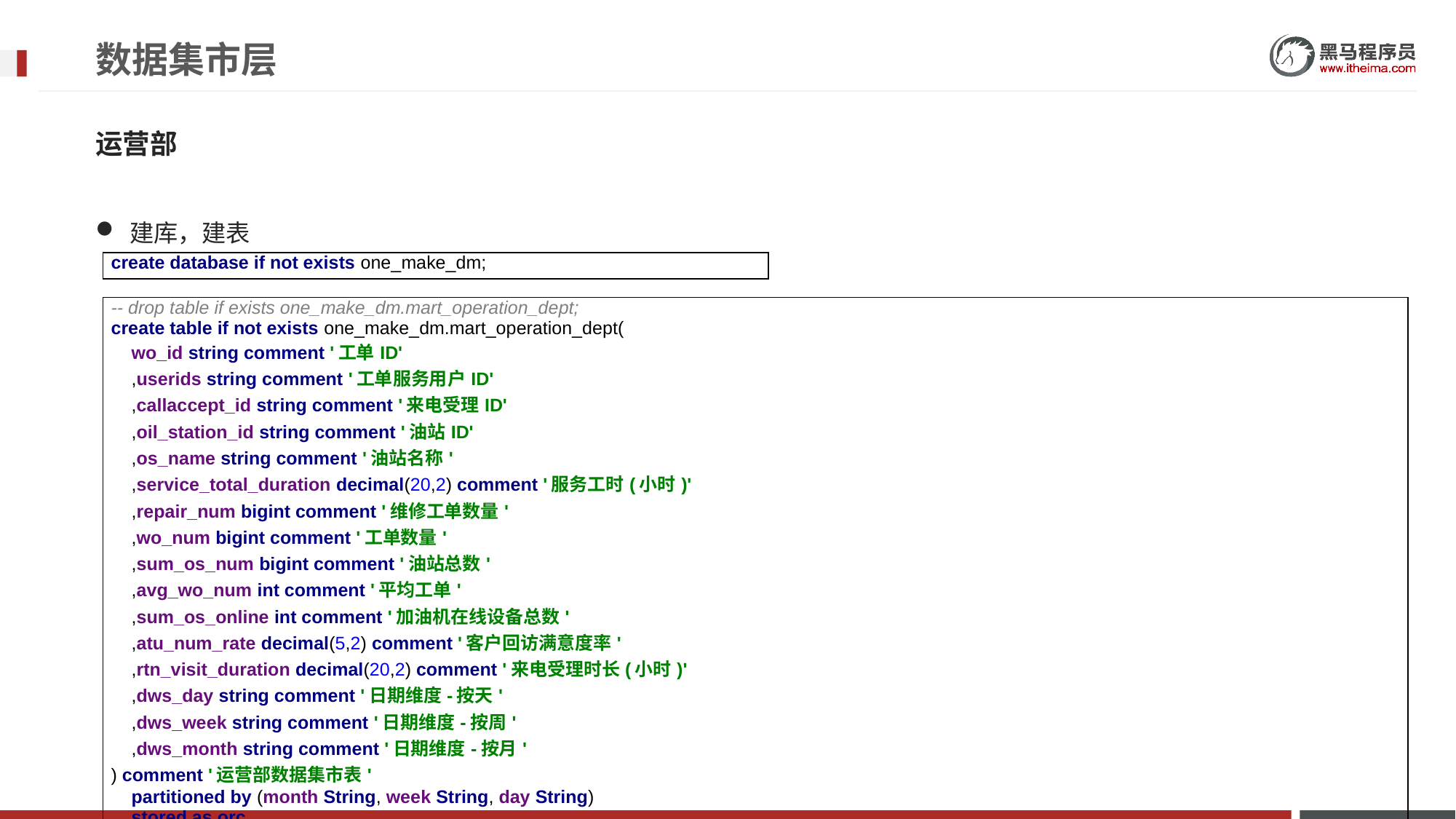

# 数据集市层
运营部
建库，建表

| create database if not exists one\_make\_dm; |
| --- |
| -- drop table if exists one\_make\_dm.mart\_operation\_dept; create table if not exists one\_make\_dm.mart\_operation\_dept( wo\_id string comment '工单ID' ,userids string comment '工单服务用户ID' ,callaccept\_id string comment '来电受理ID' ,oil\_station\_id string comment '油站ID' ,os\_name string comment '油站名称' ,service\_total\_duration decimal(20,2) comment '服务工时(小时)' ,repair\_num bigint comment '维修工单数量' ,wo\_num bigint comment '工单数量' ,sum\_os\_num bigint comment '油站总数' ,avg\_wo\_num int comment '平均工单' ,sum\_os\_online int comment '加油机在线设备总数' ,atu\_num\_rate decimal(5,2) comment '客户回访满意度率' ,rtn\_visit\_duration decimal(20,2) comment '来电受理时长(小时)' ,dws\_day string comment '日期维度-按天' ,dws\_week string comment '日期维度-按周' ,dws\_month string comment '日期维度-按月' ) comment '运营部数据集市表' partitioned by (month String, week String, day String) stored as orc location '/data/dw/dm/one\_make/mart\_operation\_dept'; |
| --- |